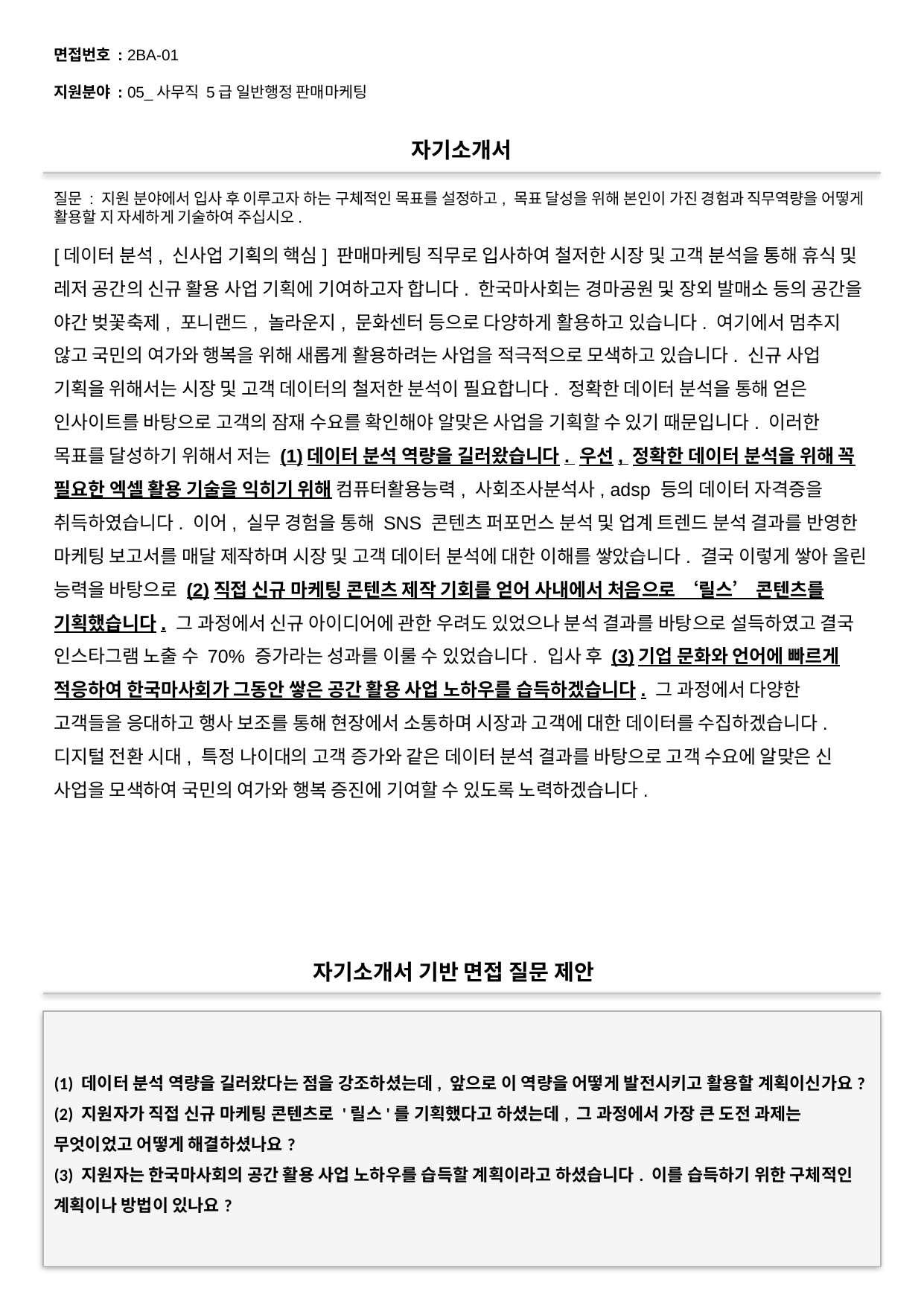

면접번호 : 2BA-01

지원분야 : 05_사무직 5급 일반행정 판매마케팅
#

자기소개서

질문 : 지원 분야에서 입사 후 이루고자 하는 구체적인 목표를 설정하고, 목표 달성을 위해 본인이 가진 경험과 직무역량을 어떻게 활용할 지 자세하게 기술하여 주십시오.

[데이터 분석, 신사업 기획의 핵심] 판매마케팅 직무로 입사하여 철저한 시장 및 고객 분석을 통해 휴식 및 레저 공간의 신규 활용 사업 기획에 기여하고자 합니다. 한국마사회는 경마공원 및 장외 발매소 등의 공간을 야간 벚꽃축제, 포니랜드, 놀라운지, 문화센터 등으로 다양하게 활용하고 있습니다. 여기에서 멈추지 않고 국민의 여가와 행복을 위해 새롭게 활용하려는 사업을 적극적으로 모색하고 있습니다. 신규 사업 기획을 위해서는 시장 및 고객 데이터의 철저한 분석이 필요합니다. 정확한 데이터 분석을 통해 얻은 인사이트를 바탕으로 고객의 잠재 수요를 확인해야 알맞은 사업을 기획할 수 있기 때문입니다. 이러한 목표를 달성하기 위해서 저는 (1)데이터 분석 역량을 길러왔습니다. 우선, 정확한 데이터 분석을 위해 꼭 필요한 엑셀 활용 기술을 익히기 위해 컴퓨터활용능력, 사회조사분석사, adsp 등의 데이터 자격증을 취득하였습니다. 이어, 실무 경험을 통해 SNS 콘텐츠 퍼포먼스 분석 및 업계 트렌드 분석 결과를 반영한 마케팅 보고서를 매달 제작하며 시장 및 고객 데이터 분석에 대한 이해를 쌓았습니다. 결국 이렇게 쌓아 올린 능력을 바탕으로 (2)직접 신규 마케팅 콘텐츠 제작 기회를 얻어 사내에서 처음으로 ‘릴스’ 콘텐츠를 기획했습니다. 그 과정에서 신규 아이디어에 관한 우려도 있었으나 분석 결과를 바탕으로 설득하였고 결국 인스타그램 노출 수 70% 증가라는 성과를 이룰 수 있었습니다. 입사 후 (3)기업 문화와 언어에 빠르게 적응하여 한국마사회가 그동안 쌓은 공간 활용 사업 노하우를 습득하겠습니다. 그 과정에서 다양한 고객들을 응대하고 행사 보조를 통해 현장에서 소통하며 시장과 고객에 대한 데이터를 수집하겠습니다. 디지털 전환 시대, 특정 나이대의 고객 증가와 같은 데이터 분석 결과를 바탕으로 고객 수요에 알맞은 신 사업을 모색하여 국민의 여가와 행복 증진에 기여할 수 있도록 노력하겠습니다.

자기소개서 기반 면접 질문 제안

(1) 데이터 분석 역량을 길러왔다는 점을 강조하셨는데, 앞으로 이 역량을 어떻게 발전시키고 활용할 계획이신가요?
(2) 지원자가 직접 신규 마케팅 콘텐츠로 '릴스'를 기획했다고 하셨는데, 그 과정에서 가장 큰 도전 과제는 무엇이었고 어떻게 해결하셨나요?
(3) 지원자는 한국마사회의 공간 활용 사업 노하우를 습득할 계획이라고 하셨습니다. 이를 습득하기 위한 구체적인 계획이나 방법이 있나요?